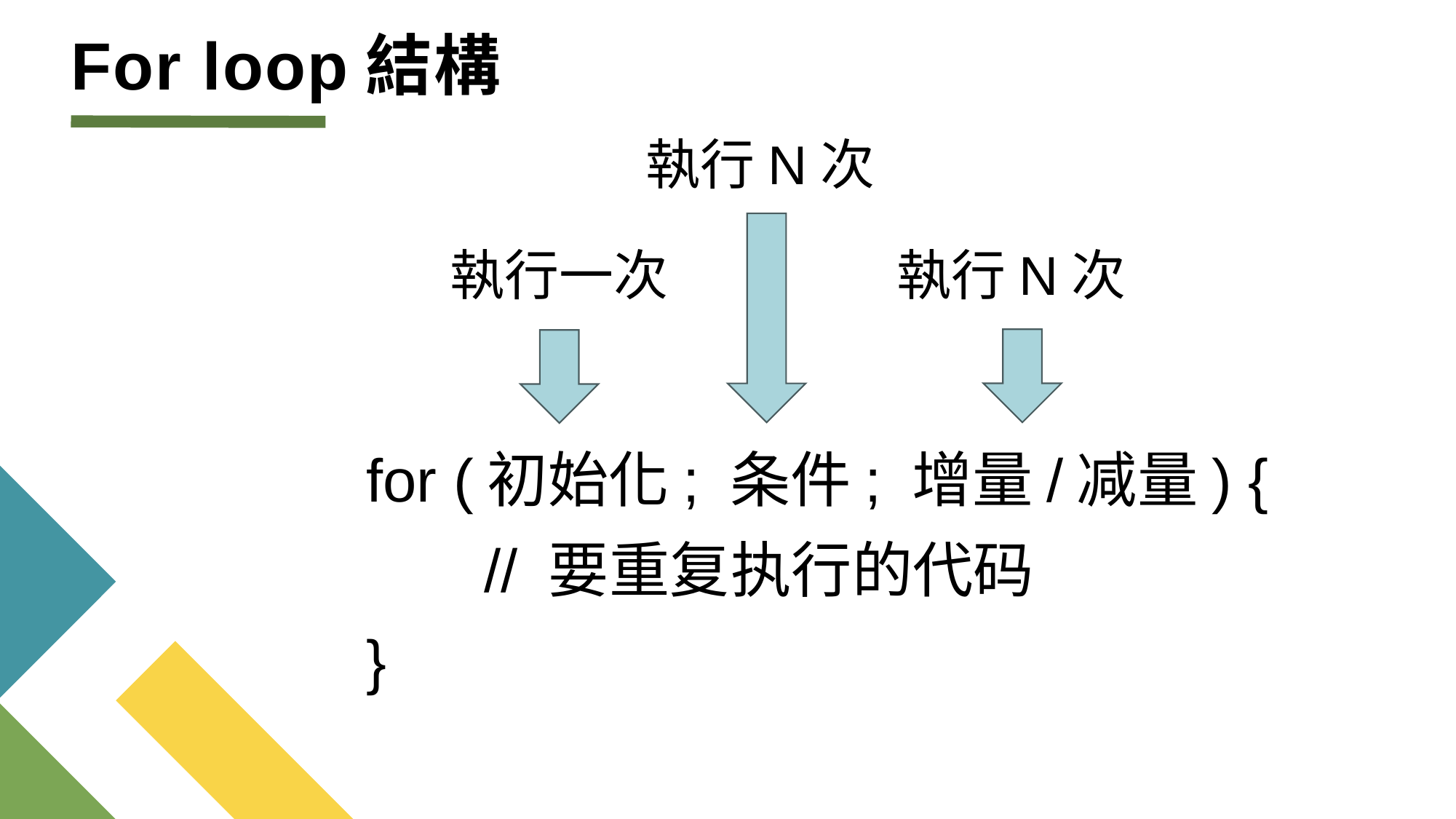

# For loop結構
執行N次

執行一次
執行N次

for (初始化; 条件; 增量/减量) {
       // 要重复执行的代码
}